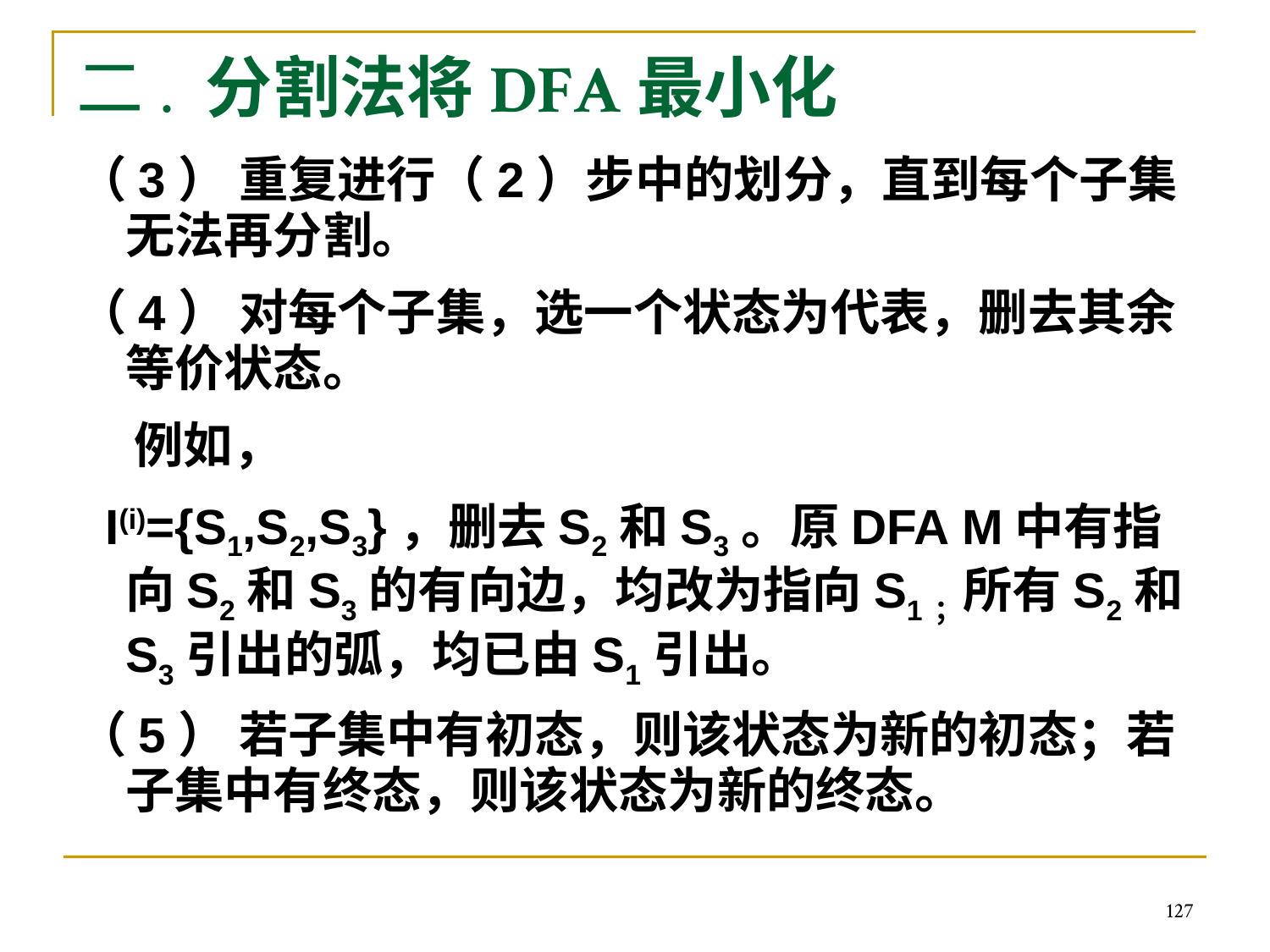

# 二. 分割法将DFA最小化
（3） 重复进行（2）步中的划分，直到每个子集无法再分割。
（4） 对每个子集，选一个状态为代表，删去其余等价状态。
    例如，
  I(i)={S1,S2,S3}，删去S2和S3。原DFA M中有指向S2和S3的有向边，均改为指向S1；所有S2和S3引出的弧，均已由S1引出。
（5） 若子集中有初态，则该状态为新的初态；若子集中有终态，则该状态为新的终态。
127